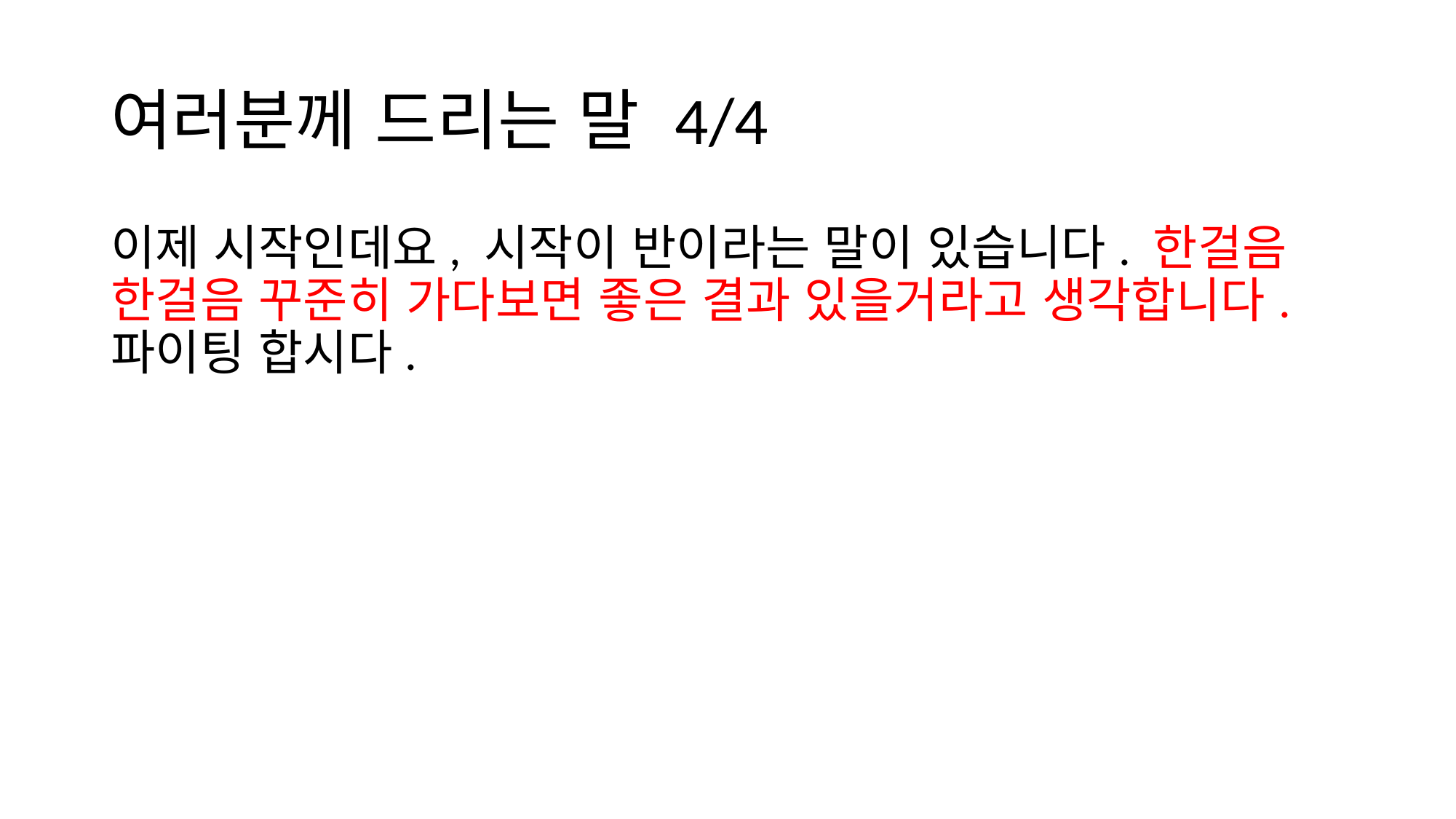

# 여러분께 드리는 말 4/4
이제 시작인데요, 시작이 반이라는 말이 있습니다. 한걸음 한걸음 꾸준히 가다보면 좋은 결과 있을거라고 생각합니다. 파이팅 합시다.